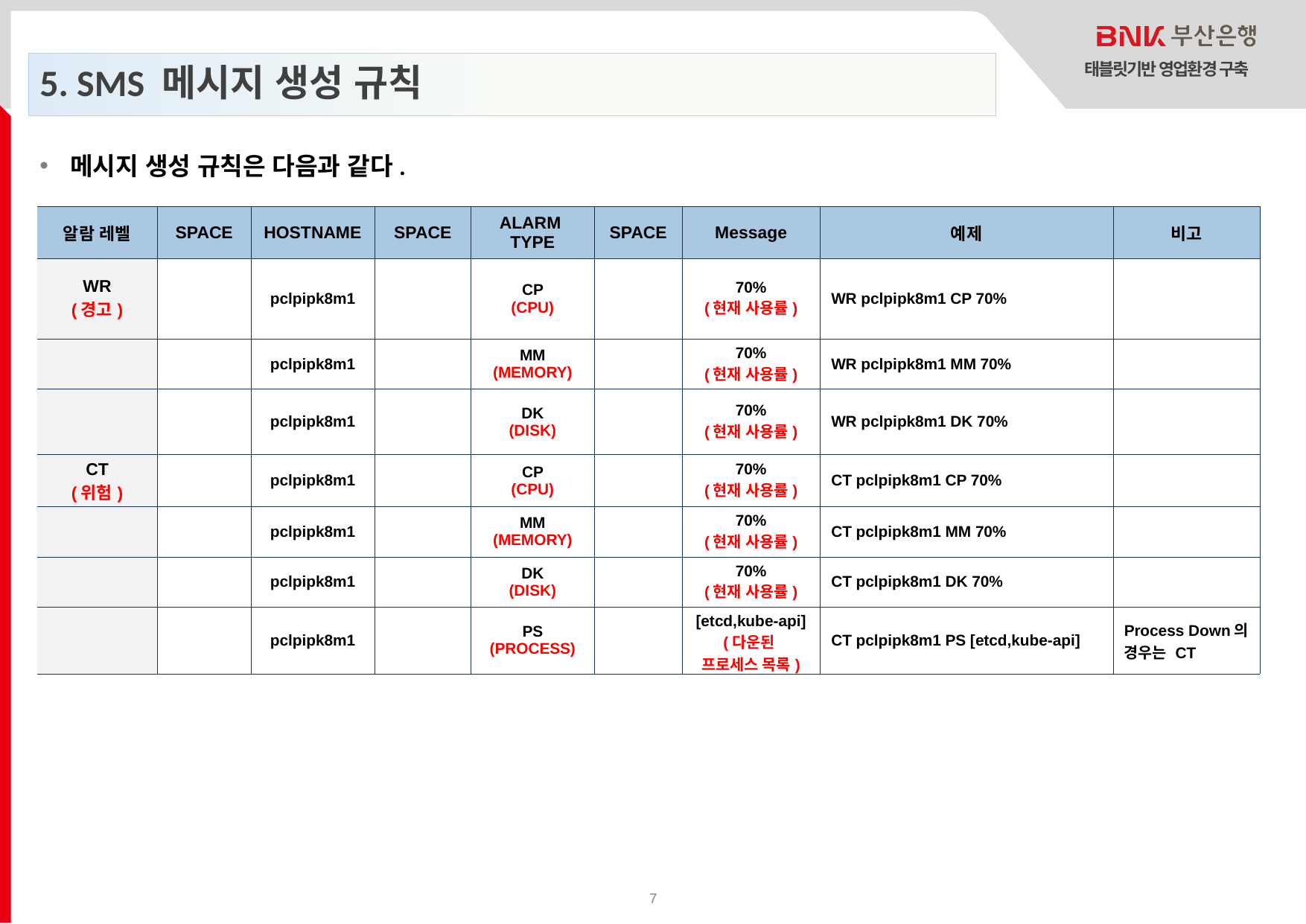

# 5. SMS 메시지 생성 규칙
태블릿기반 영업환경 구축
메시지 생성 규칙은 다음과 같다.
| 알람 레벨 | SPACE | HOSTNAME | SPACE | ALARM TYPE | SPACE | Message | 예제 | 비고 |
| --- | --- | --- | --- | --- | --- | --- | --- | --- |
| WR (경고) |  | pclpipk8m1 |  | CP (CPU) |  | 70% (현재 사용률) | WR pclpipk8m1 CP 70% |  |
|  |  | pclpipk8m1 |  | MM (MEMORY) |  | 70% (현재 사용률) | WR pclpipk8m1 MM 70% |  |
|  |  | pclpipk8m1 |  | DK (DISK) |  | 70% (현재 사용률) | WR pclpipk8m1 DK 70% |  |
| CT (위험) |  | pclpipk8m1 |  | CP (CPU) |  | 70% (현재 사용률) | CT pclpipk8m1 CP 70% |  |
|  |  | pclpipk8m1 |  | MM (MEMORY) |  | 70% (현재 사용률) | CT pclpipk8m1 MM 70% |  |
|  |  | pclpipk8m1 |  | DK (DISK) |  | 70% (현재 사용률) | CT pclpipk8m1 DK 70% |  |
|  |  | pclpipk8m1 |  | PS (PROCESS) |  | [etcd,kube-api] (다운된 프로세스 목록) | CT pclpipk8m1 PS [etcd,kube-api] | Process Down의 경우는 CT |